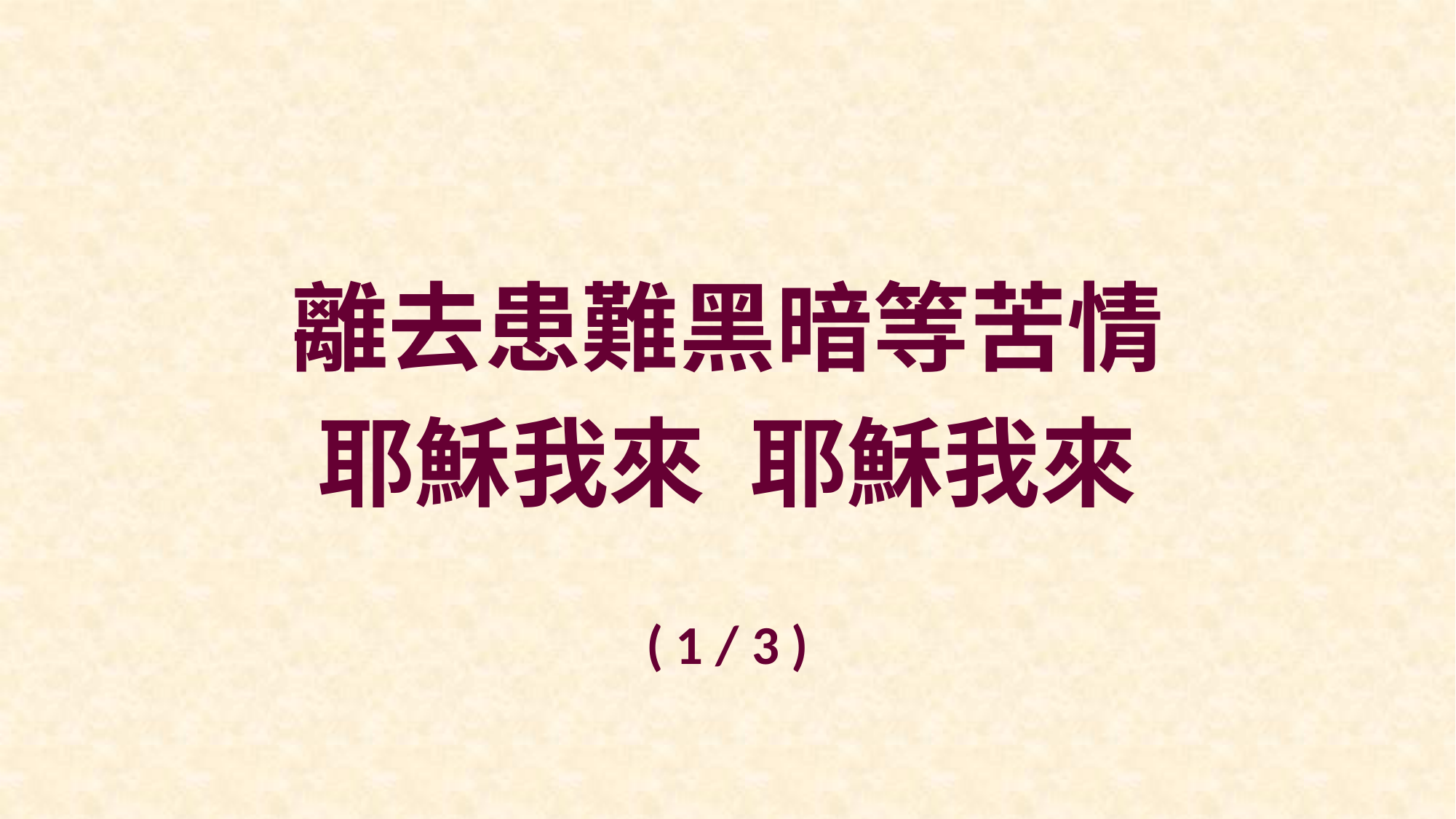

離去患難黑暗等苦情
耶穌我來  耶穌我來
( 1 / 3 )